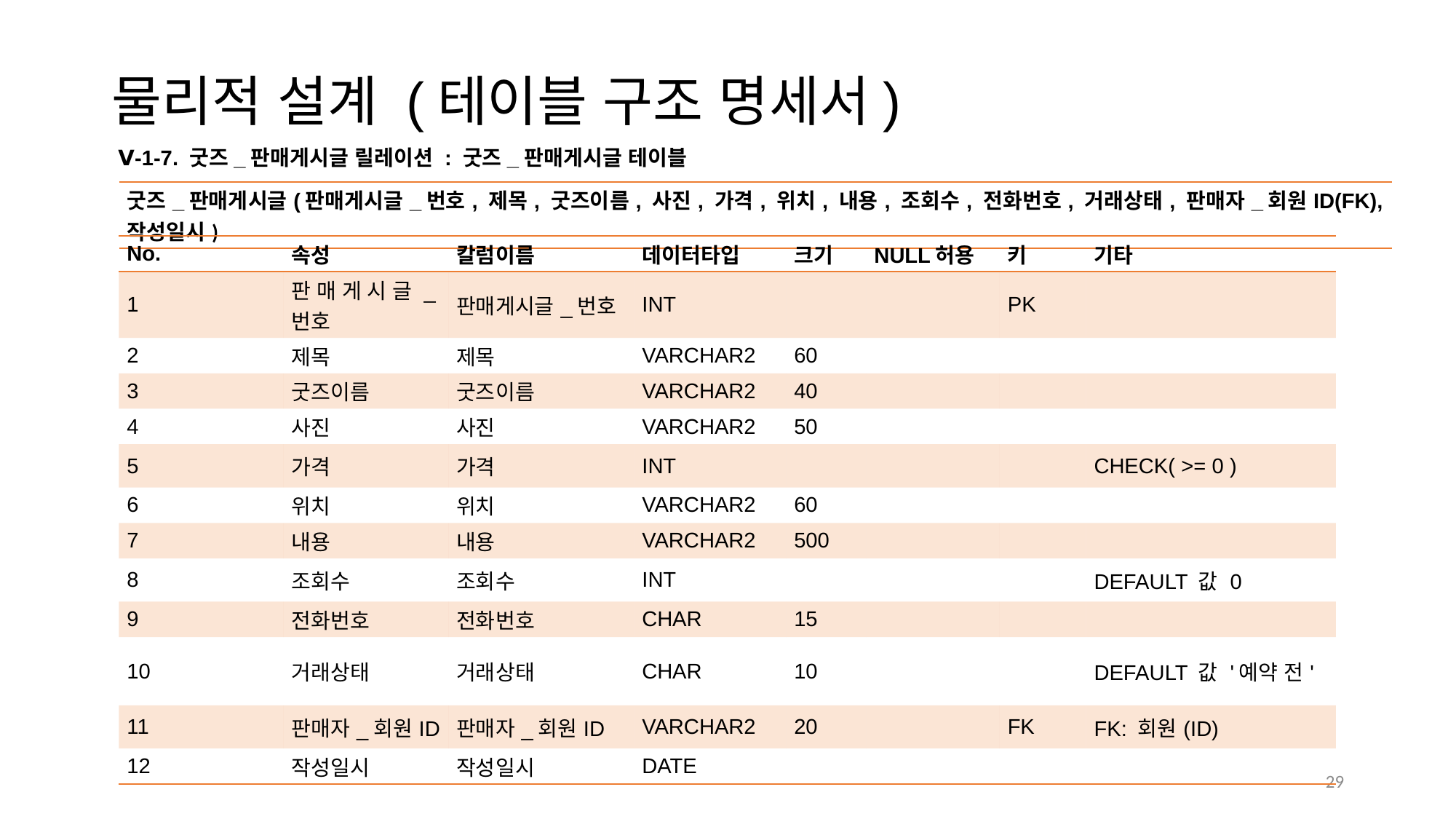

물리적 설계 (테이블 구조 명세서)
 Ⅴ-1-7. 굿즈_판매게시글 릴레이션 : 굿즈_판매게시글 테이블
| 굿즈\_판매게시글(판매게시글\_번호, 제목, 굿즈이름, 사진, 가격, 위치, 내용, 조회수, 전화번호, 거래상태, 판매자\_회원ID(FK), 작성일시) |
| --- |
| No. | 속성 | 칼럼이름 | 데이터타입 | 크기 | NULL허용 | 키 | 기타 |
| --- | --- | --- | --- | --- | --- | --- | --- |
| 1 | 판매게시글\_번호 | 판매게시글\_번호 | INT |  |  | PK |  |
| 2 | 제목 | 제목 | VARCHAR2 | 60 |  |  |  |
| 3 | 굿즈이름 | 굿즈이름 | VARCHAR2 | 40 |  |  |  |
| 4 | 사진 | 사진 | VARCHAR2 | 50 |  |  |  |
| 5 | 가격 | 가격 | INT |  |  |  | CHECK( >= 0 ) |
| 6 | 위치 | 위치 | VARCHAR2 | 60 |  |  |  |
| 7 | 내용 | 내용 | VARCHAR2 | 500 |  |  |  |
| 8 | 조회수 | 조회수 | INT |  |  |  | DEFAULT 값 0 |
| 9 | 전화번호 | 전화번호 | CHAR | 15 |  |  |  |
| 10 | 거래상태 | 거래상태 | CHAR | 10 |  |  | DEFAULT 값 '예약 전' |
| 11 | 판매자\_회원ID | 판매자\_회원ID | VARCHAR2 | 20 |  | FK | FK: 회원(ID) |
| 12 | 작성일시 | 작성일시 | DATE |  |  |  |  |
29